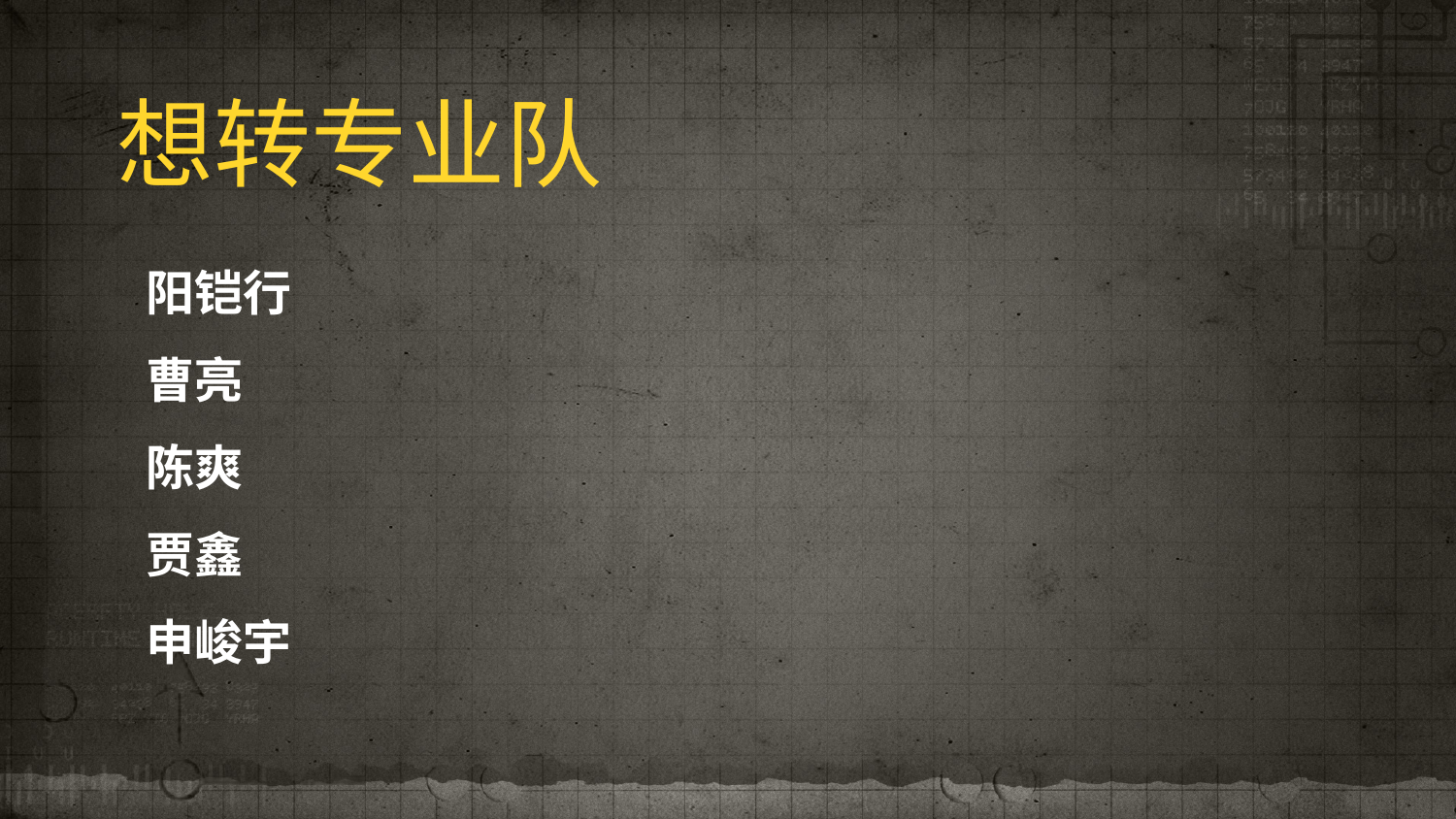

# 想转专业队
阳铠行
曹亮
陈爽
贾鑫
申峻宇